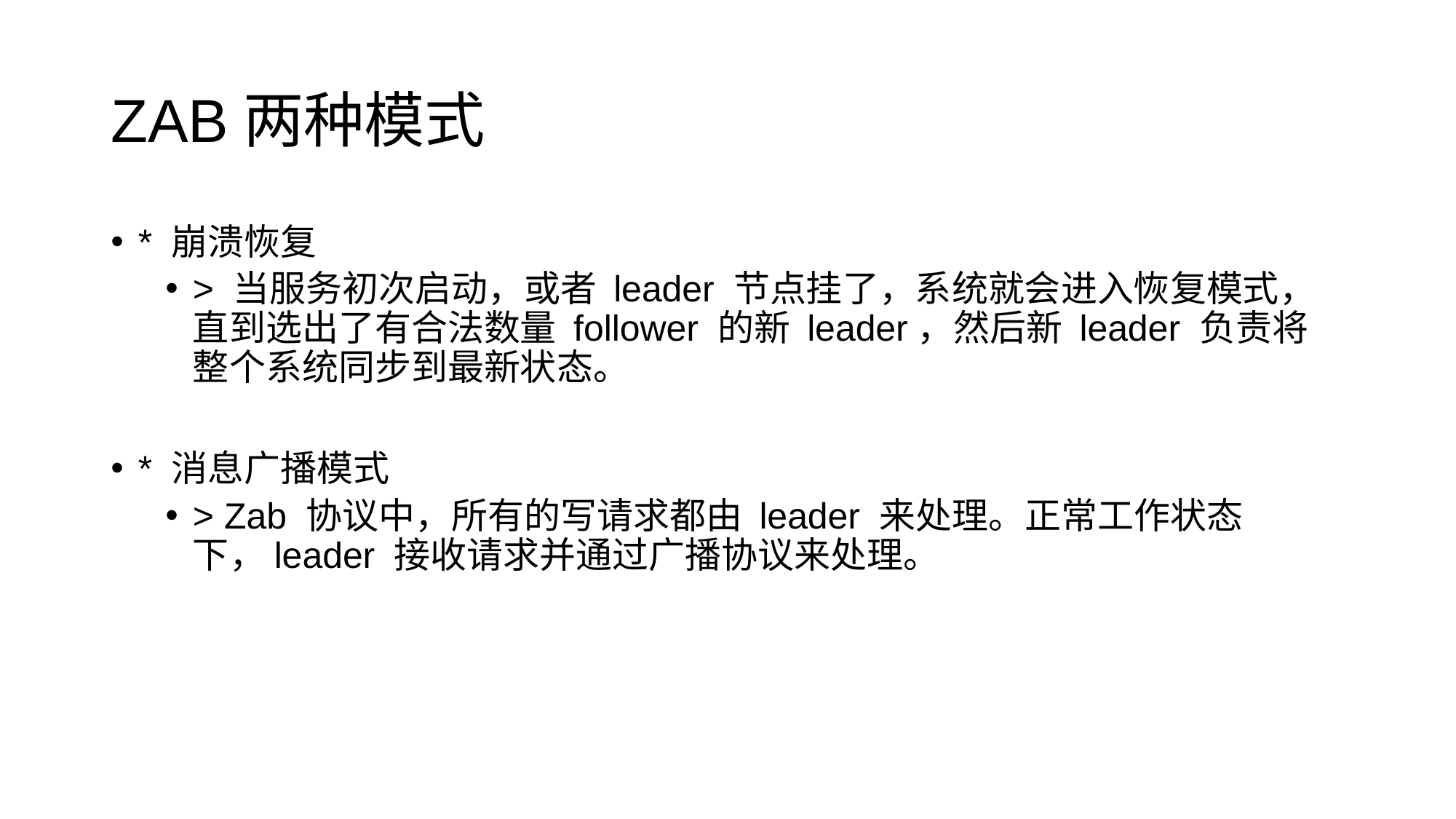

# ZAB两种模式
* 崩溃恢复
> 当服务初次启动，或者 leader 节点挂了，系统就会进入恢复模式，直到选出了有合法数量 follower 的新 leader，然后新 leader 负责将整个系统同步到最新状态。

* 消息广播模式
> Zab 协议中，所有的写请求都由 leader 来处理。正常工作状态下，leader 接收请求并通过广播协议来处理。